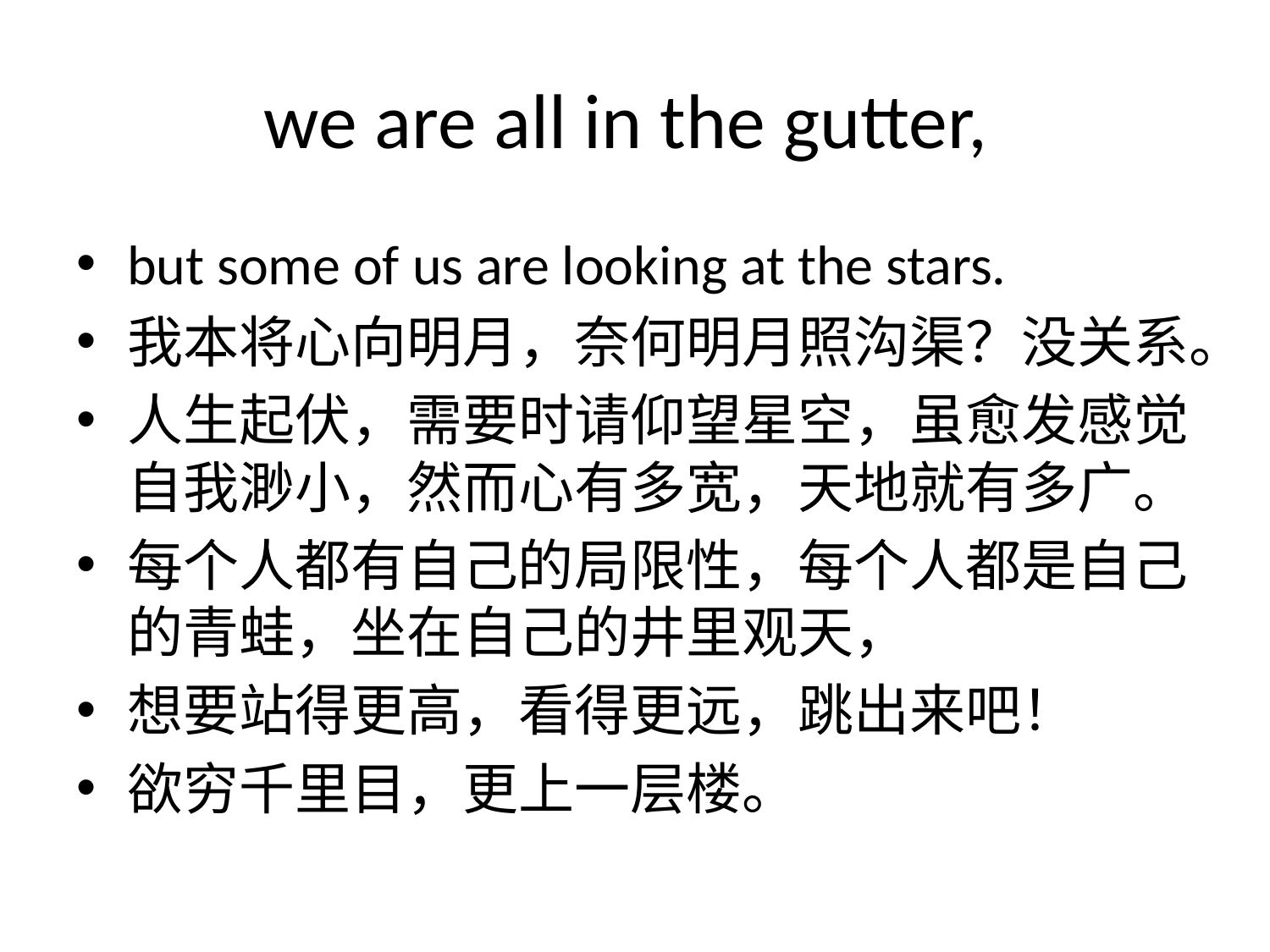

# we are all in the gutter,
but some of us are looking at the stars.
我本将心向明月，奈何明月照沟渠？没关系。
人生起伏，需要时请仰望星空，虽愈发感觉自我渺小，然而心有多宽，天地就有多广。
每个人都有自己的局限性，每个人都是自己的青蛙，坐在自己的井里观天，
想要站得更高，看得更远，跳出来吧！
欲穷千里目，更上一层楼。